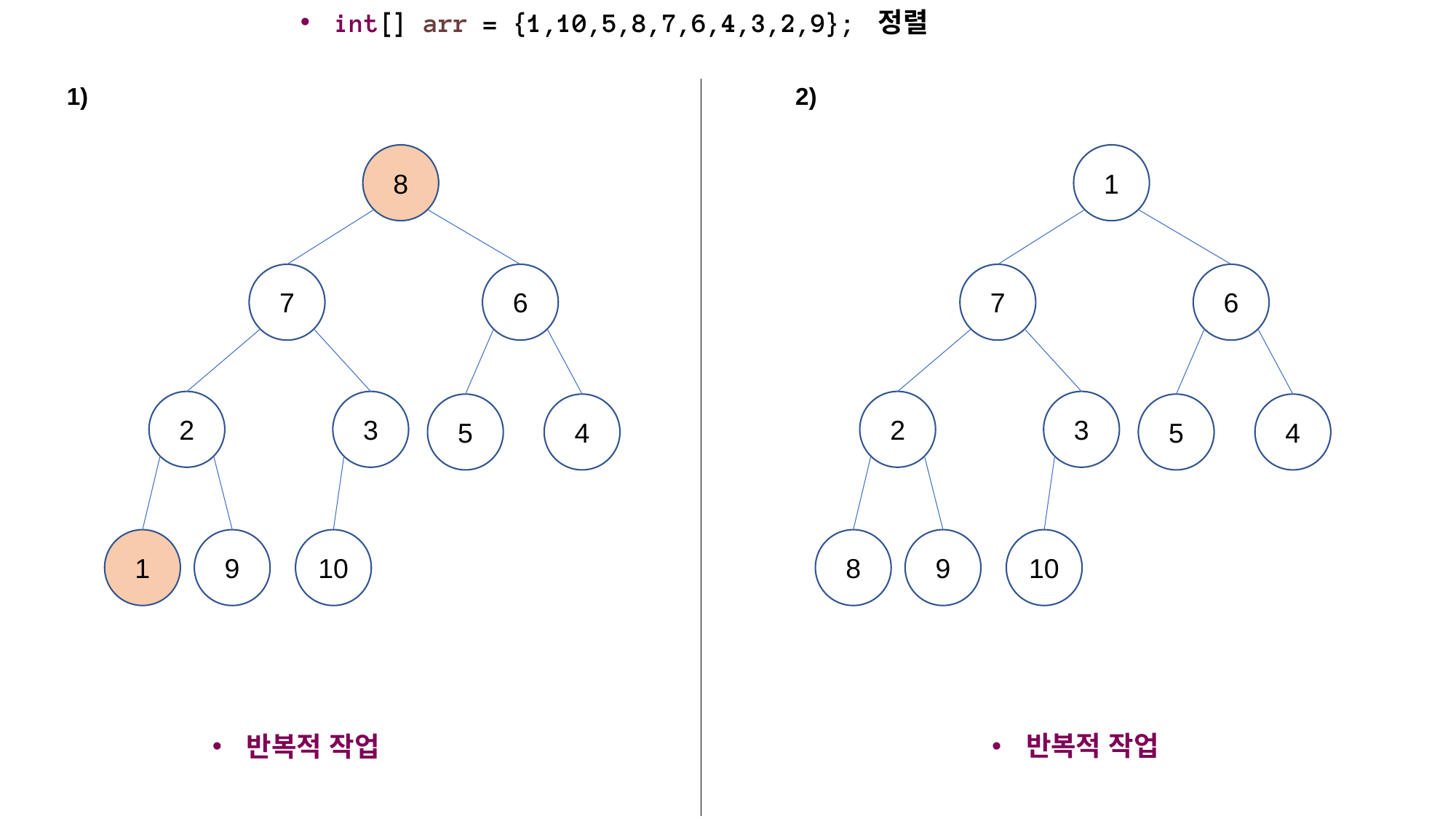

int[] arr = {1,10,5,8,7,6,4,3,2,9}; 정렬
1)
2)
8
1
7
6
7
6
2
3
2
3
5
4
5
4
1
9
10
8
9
10
반복적 작업
반복적 작업
| 10 | 9 | 6 | 3 | 7 | 5 | 4 | 1 | 2 | 7 |
| --- | --- | --- | --- | --- | --- | --- | --- | --- | --- |